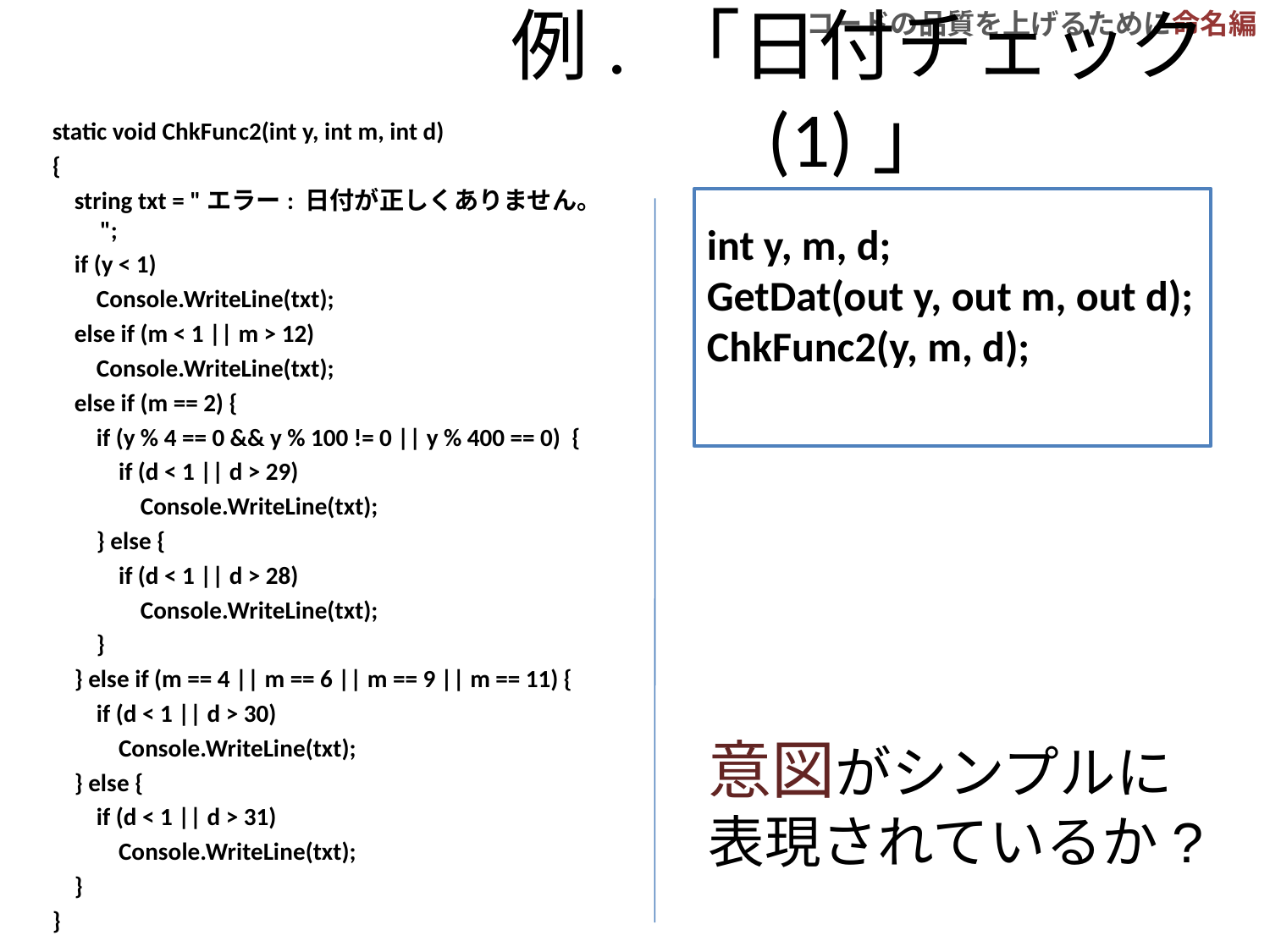

# 例. 「日付チェック (1)」
static void ChkFunc2(int y, int m, int d)
{
    string txt = "エラー: 日付が正しくありません。";
    if (y < 1)
        Console.WriteLine(txt);
    else if (m < 1 || m > 12)
        Console.WriteLine(txt);
    else if (m == 2) {
        if (y % 4 == 0 && y % 100 != 0 || y % 400 == 0)  {
            if (d < 1 || d > 29)
                Console.WriteLine(txt);
        } else {
            if (d < 1 || d > 28)
                Console.WriteLine(txt);
        }
    } else if (m == 4 || m == 6 || m == 9 || m == 11) {
        if (d < 1 || d > 30)
            Console.WriteLine(txt);
    } else {
        if (d < 1 || d > 31)
            Console.WriteLine(txt);
    }
}

int y, m, d;
GetDat(out y, out m, out d);
ChkFunc2(y, m, d);
意図がシンプルに
表現されているか?